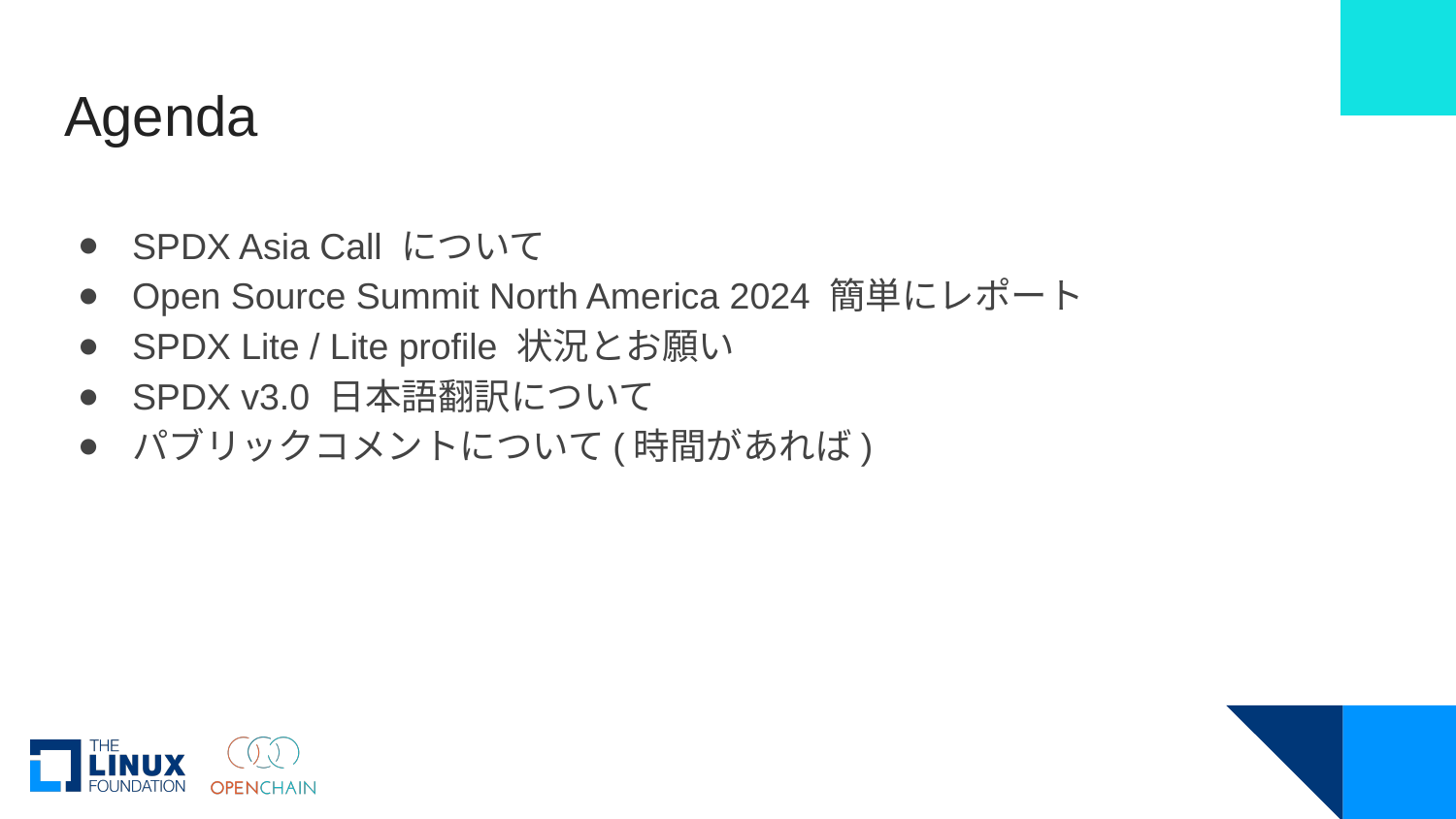

# Agenda
SPDX Asia Call について
Open Source Summit North America 2024 簡単にレポート
SPDX Lite / Lite profile 状況とお願い
SPDX v3.0 日本語翻訳について
パブリックコメントについて(時間があれば)